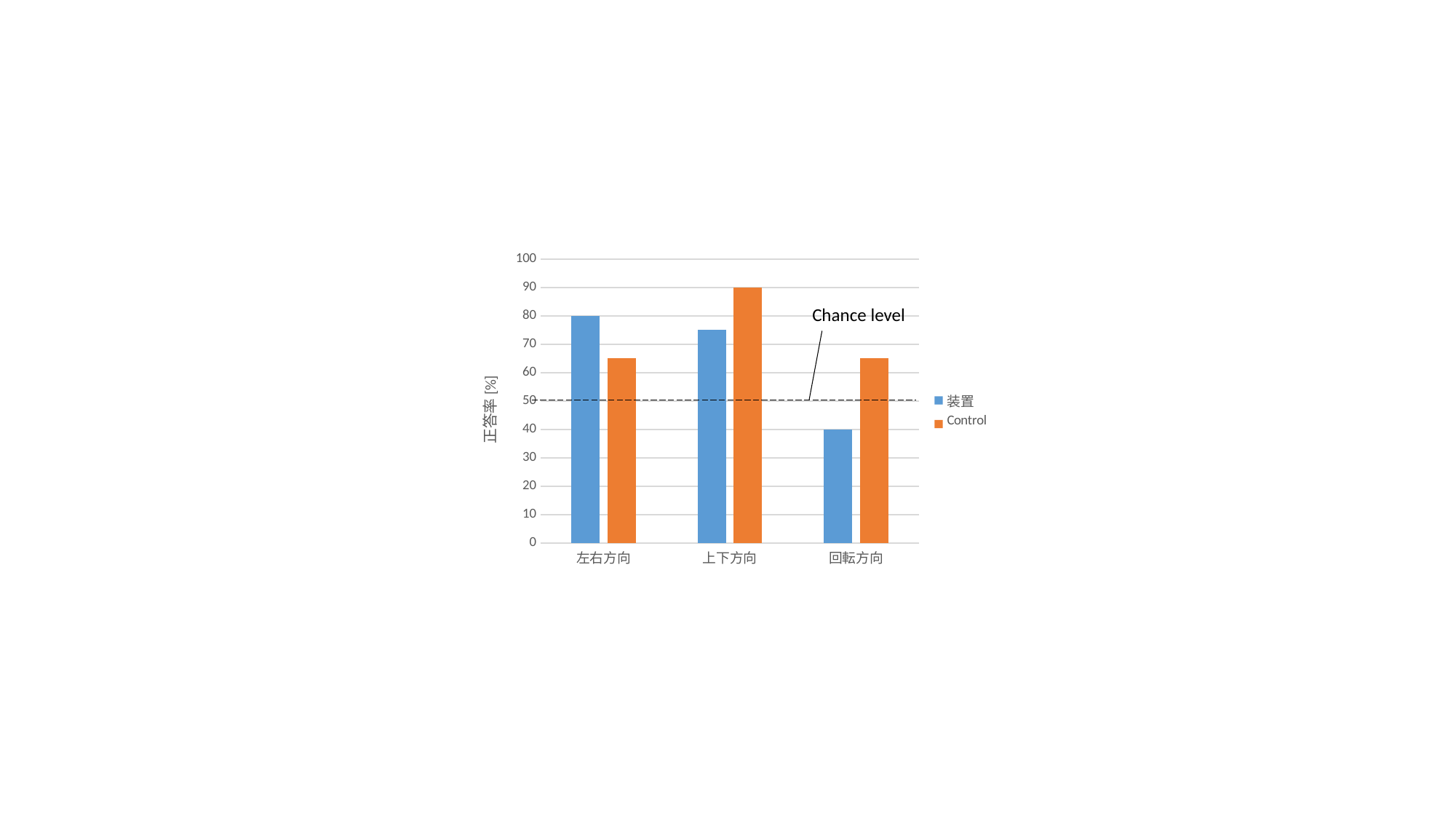

### Chart

| Category | 装置 | Control |
|---|---|---|
| 左右方向 | 80.0 | 65.0 |
| 上下方向 | 75.0 | 90.0 |
| 回転方向 | 40.0 | 65.0 |
Chance level